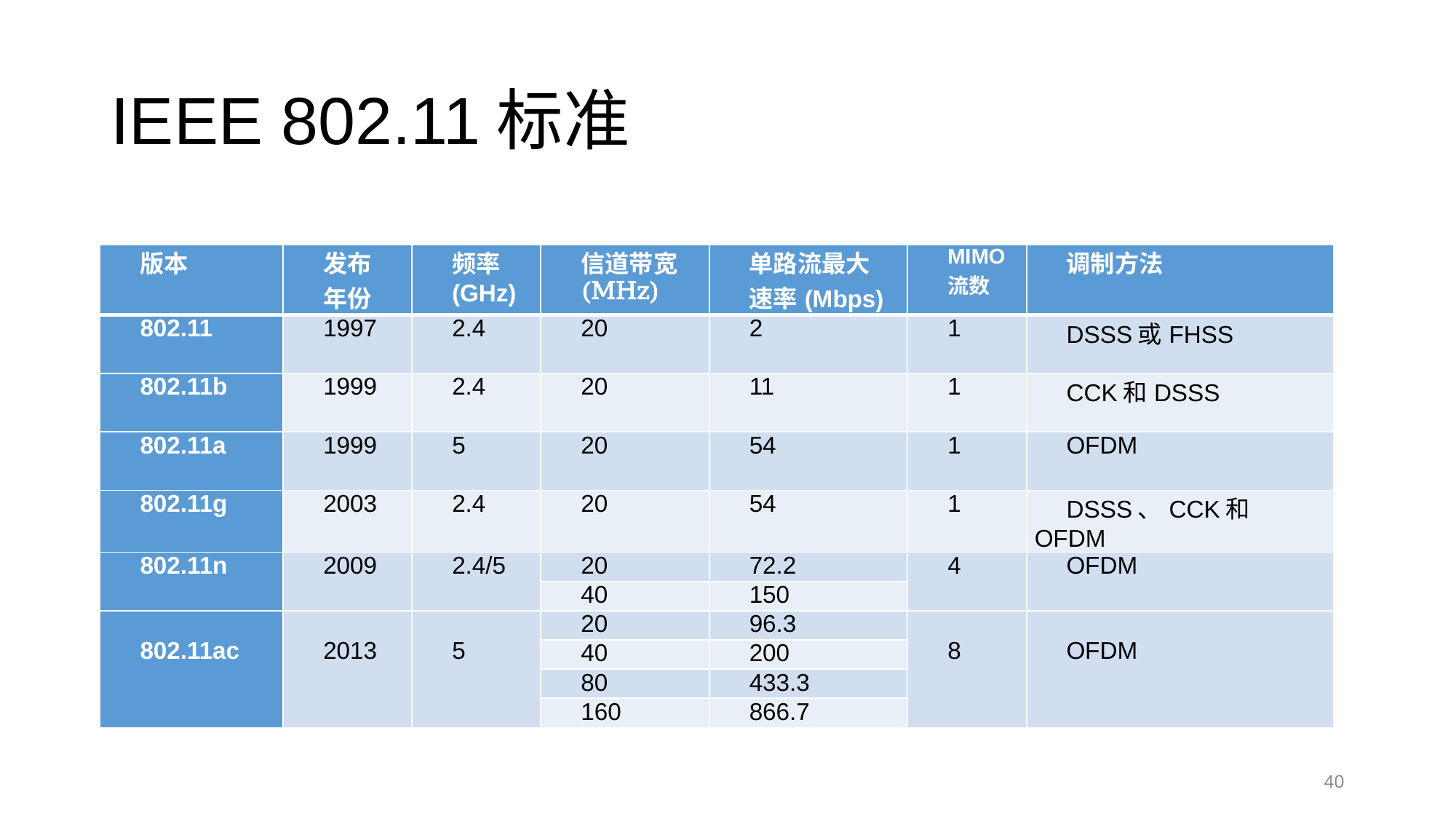

# IEEE 802.11标准
| 版本 | 发布 年份 | 频率 (GHz) | 信道带宽 (MHz) | 单路流最大 速率(Mbps) | MIMO 流数 | 调制方法 |
| --- | --- | --- | --- | --- | --- | --- |
| 802.11 | 1997 | 2.4 | 20 | 2 | 1 | DSSS或FHSS |
| 802.11b | 1999 | 2.4 | 20 | 11 | 1 | CCK和DSSS |
| 802.11a | 1999 | 5 | 20 | 54 | 1 | OFDM |
| 802.11g | 2003 | 2.4 | 20 | 54 | 1 | DSSS、CCK和OFDM |
| 802.11n | 2009 | 2.4/5 | 20 | 72.2 | 4 | OFDM |
|  |  |  | 40 | 150 |  |  |
| 802.11ac | 2013 | 5 | 20 | 96.3 | 8 | OFDM |
|  |  |  | 40 | 200 |  |  |
|  |  |  | 80 | 433.3 |  |  |
|  |  |  | 160 | 866.7 |  |  |
40